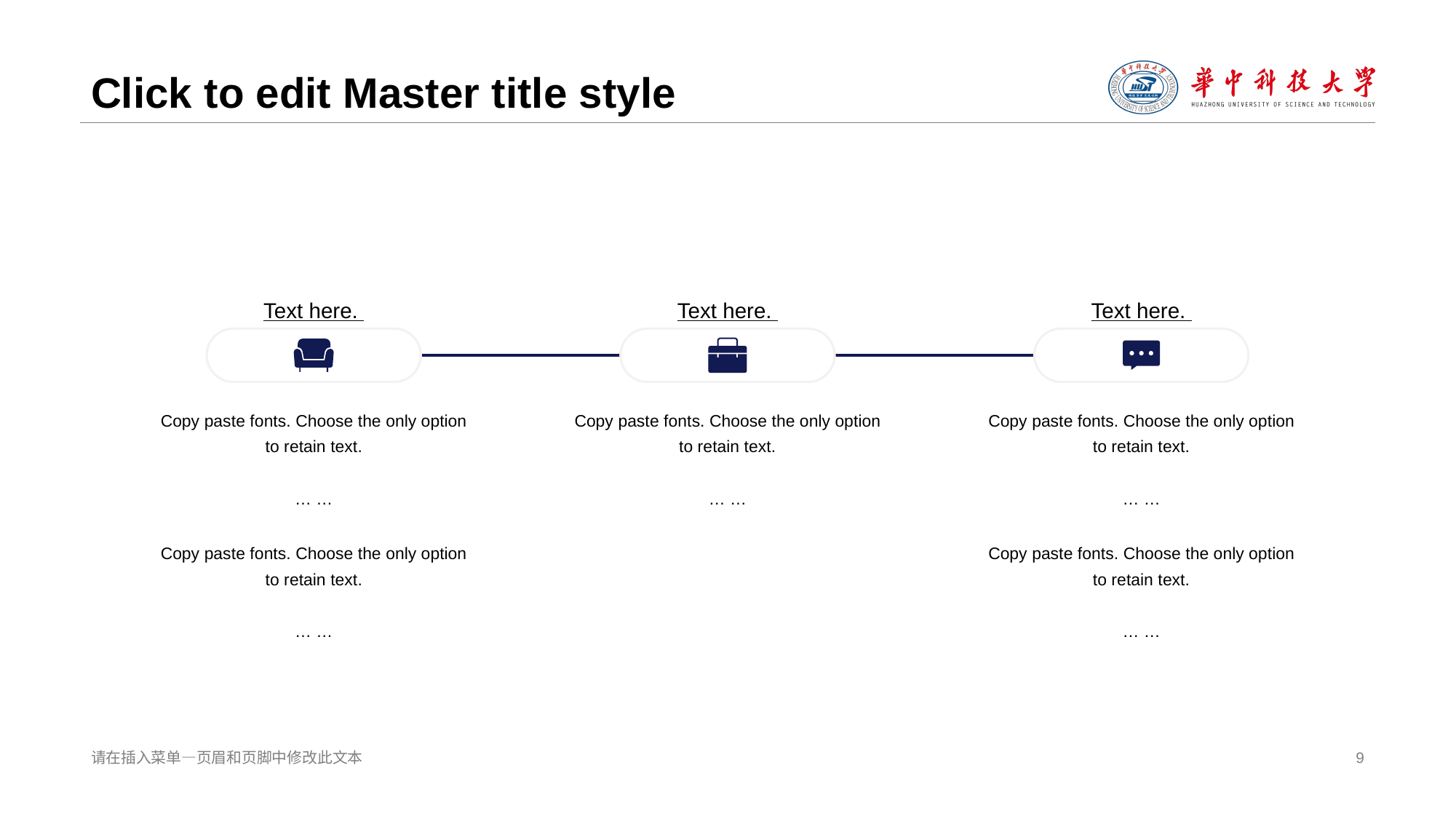

# Click to edit Master title style
Text here.
Text here.
Text here.

Copy paste fonts. Choose the only option to retain text.

… …
Copy paste fonts. Choose the only option to retain text.

… …
Copy paste fonts. Choose the only option to retain text.

… …
Copy paste fonts. Choose the only option to retain text.

… …
Copy paste fonts. Choose the only option to retain text.

… …
请在插入菜单—页眉和页脚中修改此文本
9